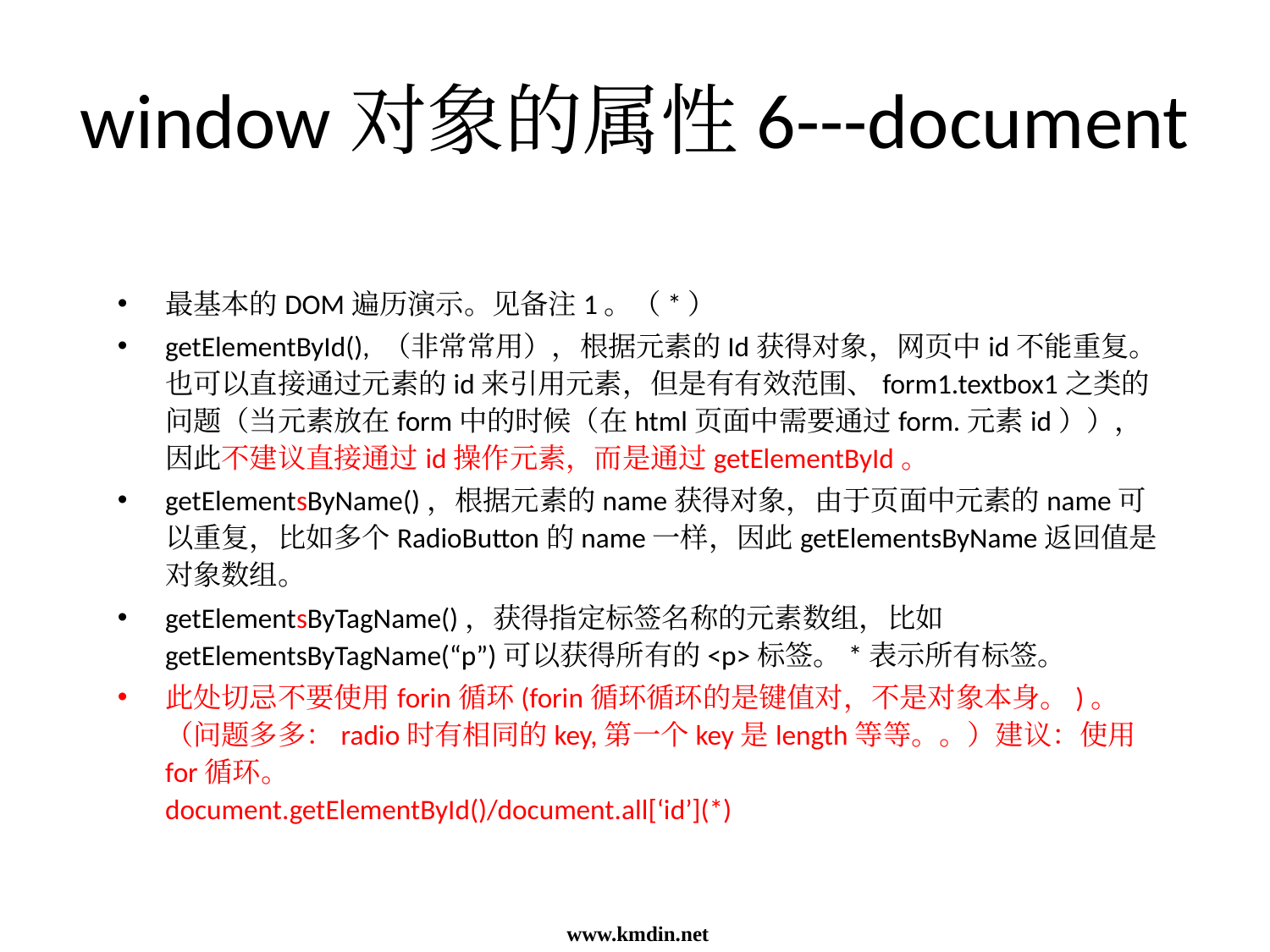

window对象的属性6---document
最基本的DOM遍历演示。见备注1。（*）
getElementById(), （非常常用），根据元素的Id获得对象，网页中id不能重复。也可以直接通过元素的id来引用元素，但是有有效范围、form1.textbox1之类的问题（当元素放在form中的时候（在html页面中需要通过form.元素id）），因此不建议直接通过id操作元素，而是通过getElementById。
getElementsByName()，根据元素的name获得对象，由于页面中元素的name可以重复，比如多个RadioButton的name一样，因此getElementsByName返回值是对象数组。
getElementsByTagName()，获得指定标签名称的元素数组，比如getElementsByTagName(“p”)可以获得所有的<p>标签。*表示所有标签。
此处切忌不要使用forin循环(forin循环循环的是键值对，不是对象本身。)。（问题多多：radio时有相同的key,第一个key是length等等。。）建议：使用for循环。
document.getElementById()/document.all[‘id’](*)